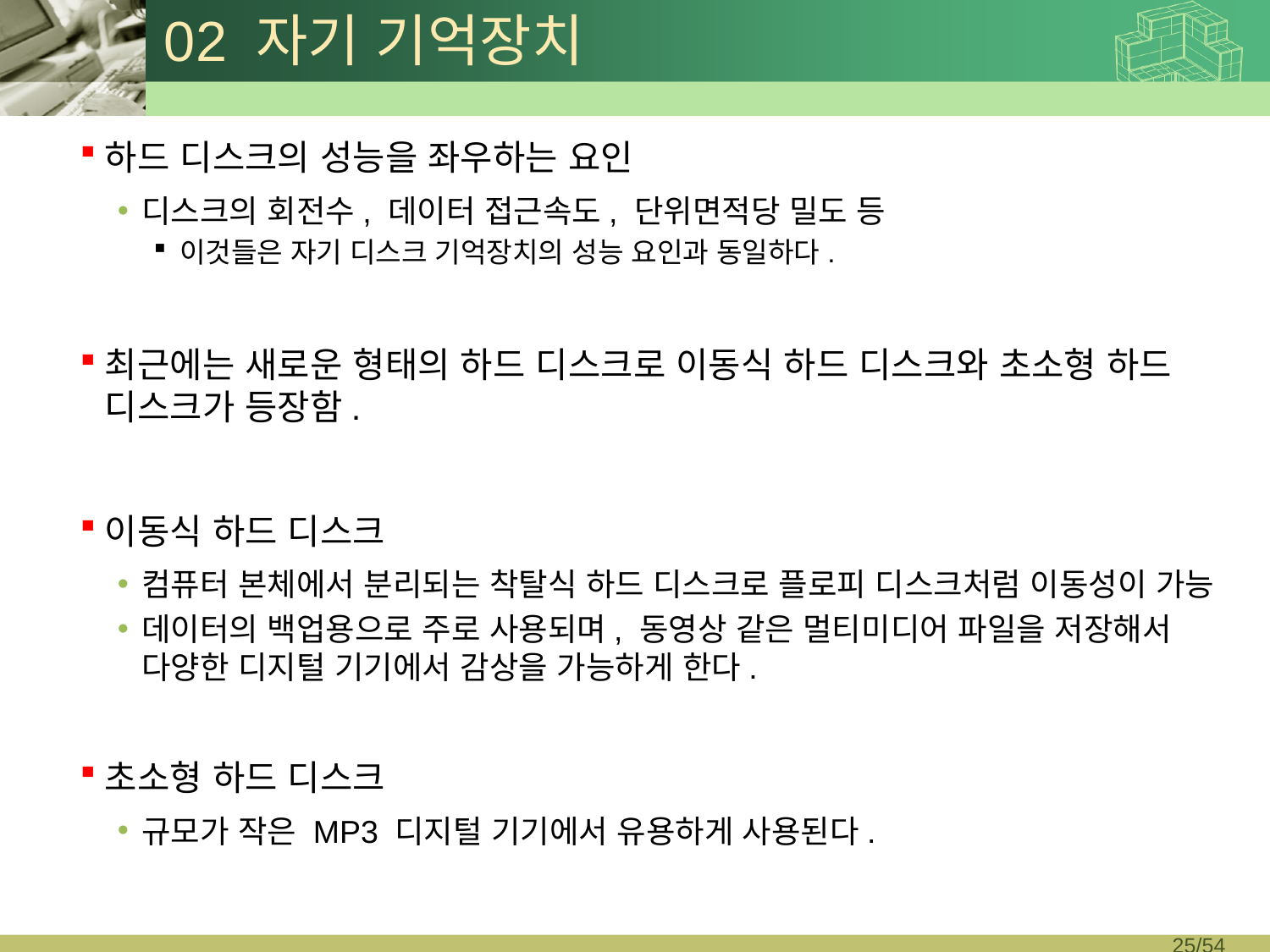

# 02 자기 기억장치
하드 디스크의 성능을 좌우하는 요인
디스크의 회전수, 데이터 접근속도, 단위면적당 밀도 등
이것들은 자기 디스크 기억장치의 성능 요인과 동일하다.

최근에는 새로운 형태의 하드 디스크로 이동식 하드 디스크와 초소형 하드 디스크가 등장함.

이동식 하드 디스크
컴퓨터 본체에서 분리되는 착탈식 하드 디스크로 플로피 디스크처럼 이동성이 가능
데이터의 백업용으로 주로 사용되며, 동영상 같은 멀티미디어 파일을 저장해서 다양한 디지털 기기에서 감상을 가능하게 한다.

초소형 하드 디스크
규모가 작은 MP3 디지털 기기에서 유용하게 사용된다.